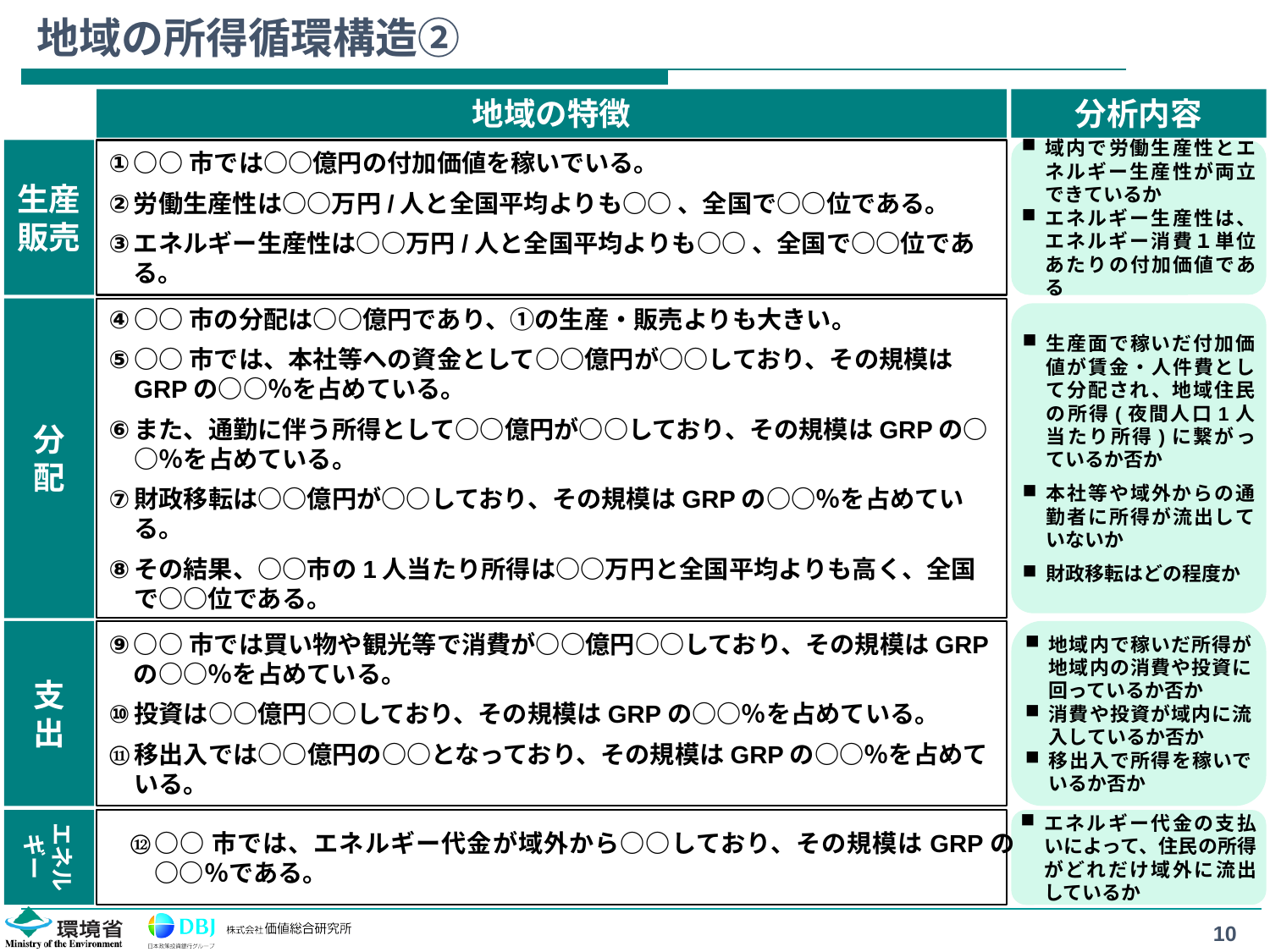

# 地域の所得循環構造②
地域の特徴
分析内容
生産
販売
○○市では○○億円の付加価値を稼いでいる。
労働生産性は○○万円/人と全国平均よりも○○ 、全国で○○位である。
エネルギー生産性は○○万円/人と全国平均よりも○○ 、全国で○○位である。
域内で労働生産性とエネルギー生産性が両立できているか
エネルギー生産性は、エネルギー消費１単位あたりの付加価値である
分
配
○○市の分配は○○億円であり、①の生産・販売よりも大きい。
○○市では、本社等への資金として○○億円が○○しており、その規模はGRPの○○％を占めている。
また、通勤に伴う所得として○○億円が○○しており、その規模はGRPの○○％を占めている。
財政移転は○○億円が○○しており、その規模はGRPの○○％を占めている。
その結果、○○市の1人当たり所得は○○万円と全国平均よりも高く、全国で○○位である。
生産面で稼いだ付加価値が賃金・人件費として分配され、地域住民の所得(夜間人口1人当たり所得)に繋がっているか否か
本社等や域外からの通勤者に所得が流出していないか
財政移転はどの程度か
支
出
○○市では買い物や観光等で消費が○○億円○○しており、その規模はGRPの○○％を占めている。
投資は○○億円○○しており、その規模はGRPの○○％を占めている。
移出入では○○億円の○○となっており、その規模はGRPの○○％を占めている。
地域内で稼いだ所得が地域内の消費や投資に回っているか否か
消費や投資が域内に流入しているか否か
移出入で所得を稼いでいるか否か
エネルギー
○○市では、エネルギー代金が域外から○○しており、その規模はGRPの○○％である。
エネルギー代金の支払いによって、住民の所得がどれだけ域外に流出しているか
10